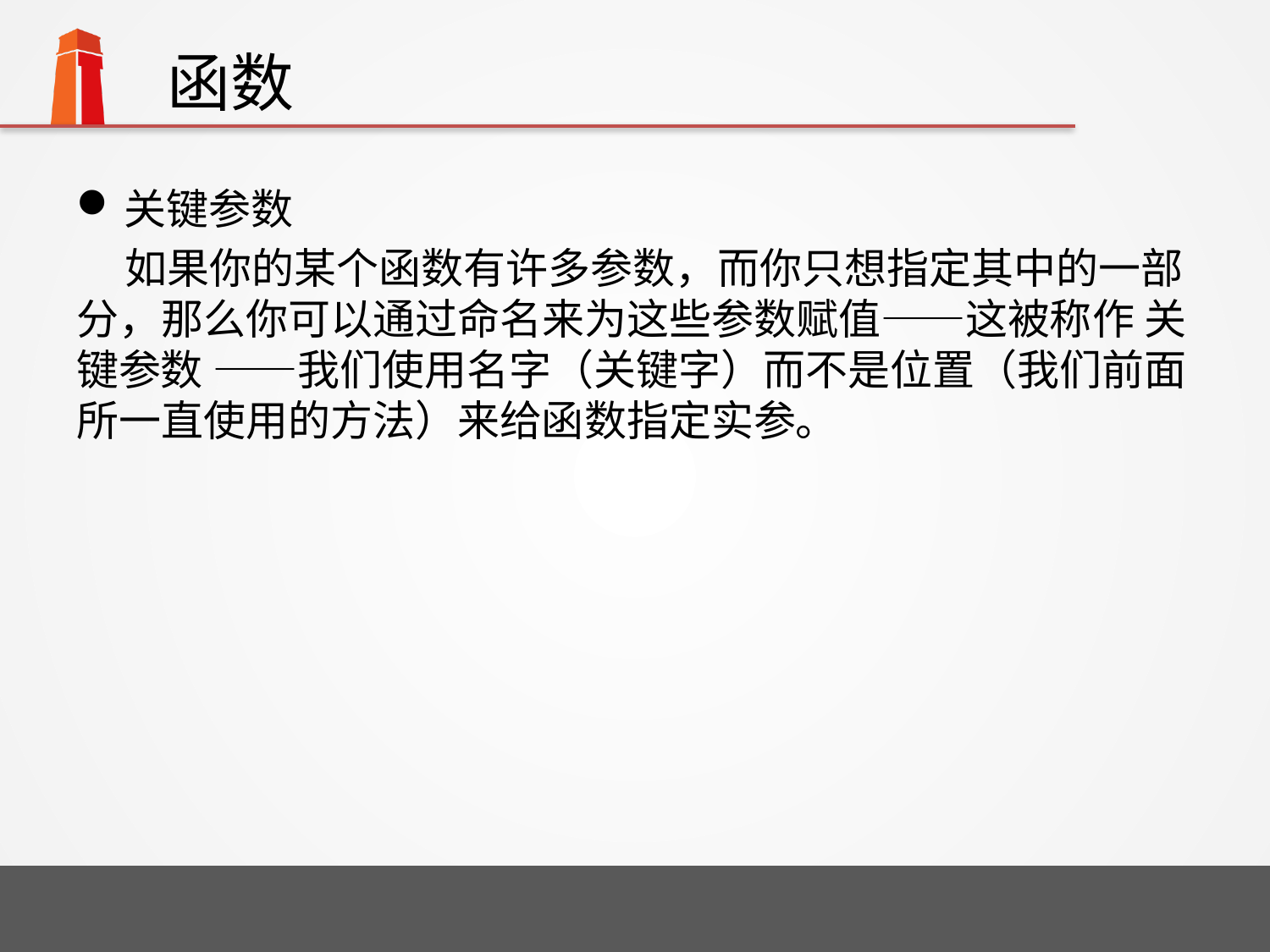

# 函数
关键参数
    如果你的某个函数有许多参数，而你只想指定其中的一部分，那么你可以通过命名来为这些参数赋值——这被称作 关键参数 ——我们使用名字（关键字）而不是位置（我们前面所一直使用的方法）来给函数指定实参。